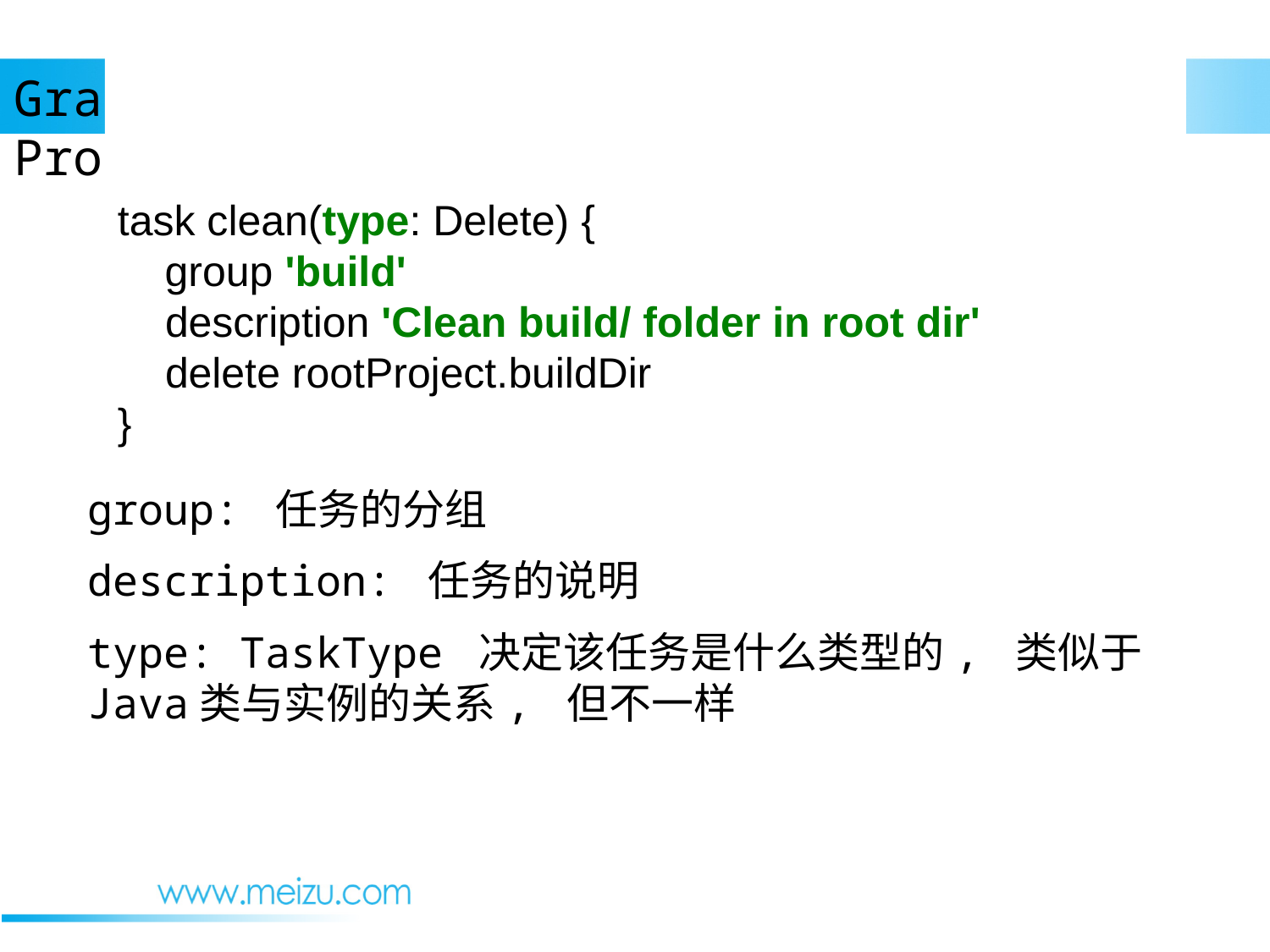

Gradle Task - Properties
task clean(type: Delete) {
    group 'build'
    description 'Clean build/ folder in root dir'
    delete rootProject.buildDir
}
group: 任务的分组
description: 任务的说明
type: TaskType 决定该任务是什么类型的, 类似于Java类与实例的关系, 但不一样